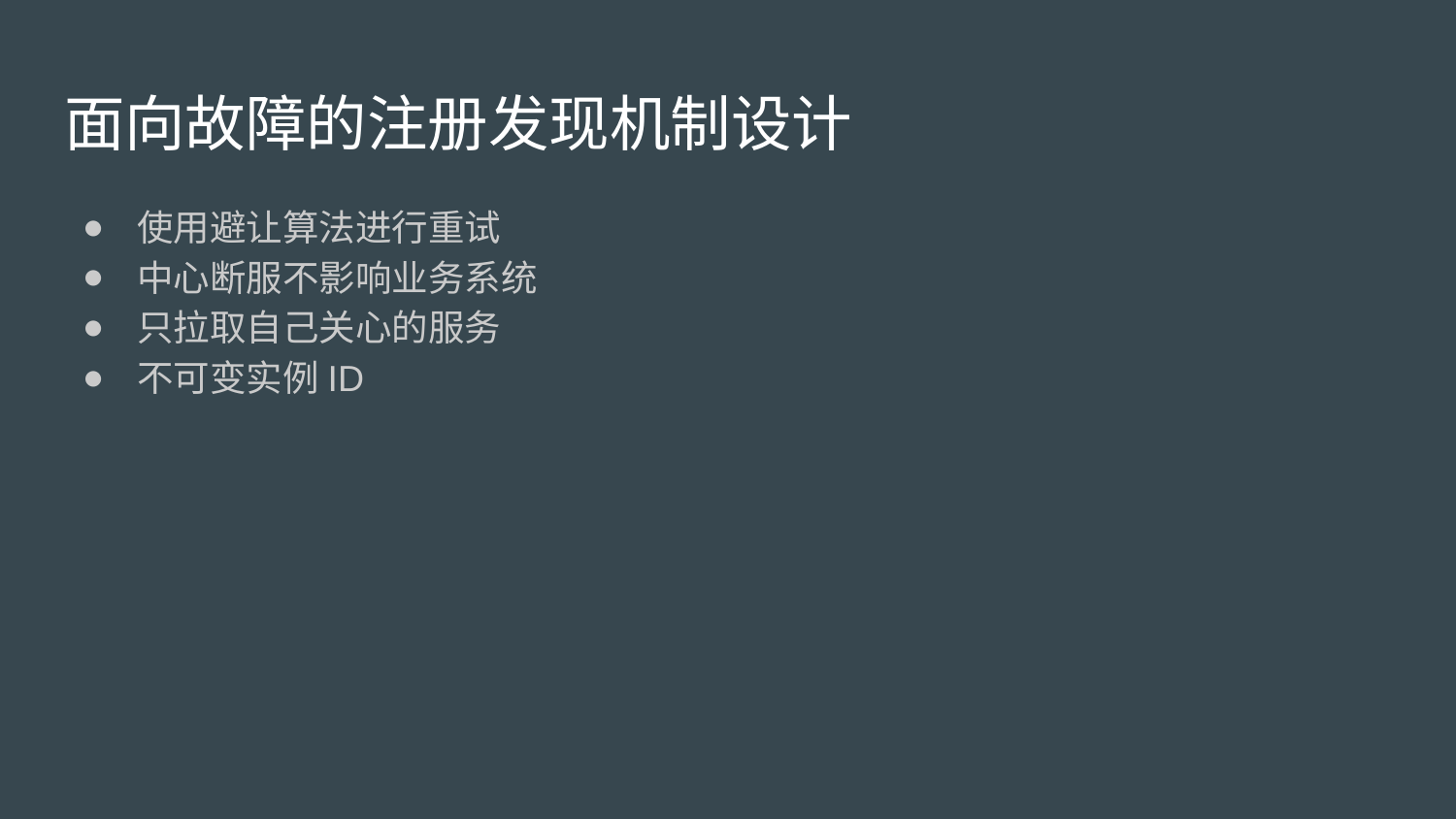

# 面向故障的注册发现机制设计
使用避让算法进行重试
中心断服不影响业务系统
只拉取自己关心的服务
不可变实例ID